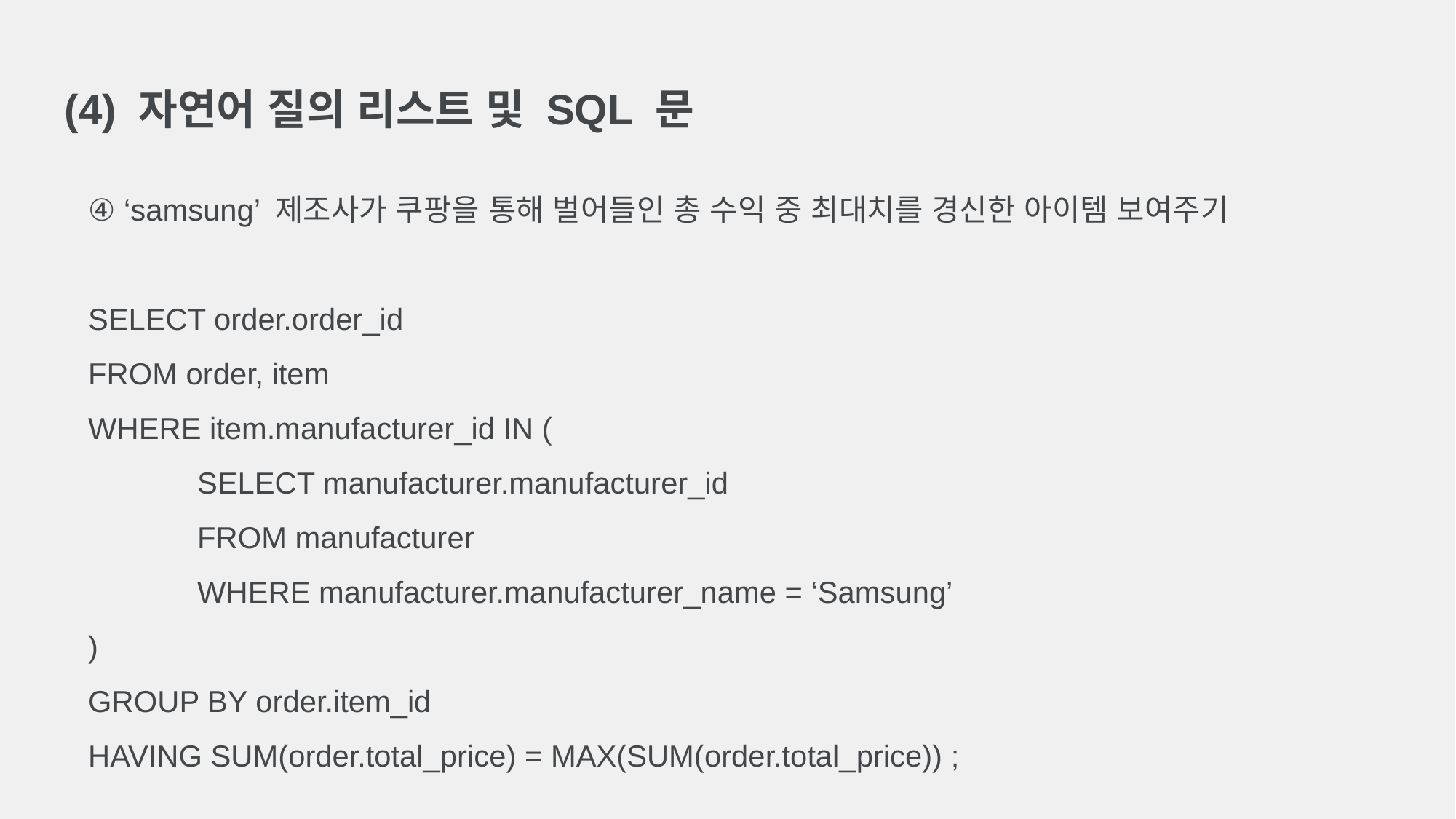

(4) 자연어 질의 리스트 및 SQL 문
④ ‘samsung’ 제조사가 쿠팡을 통해 벌어들인 총 수익 중 최대치를 경신한 아이템 보여주기

SELECT order.order_id
FROM order, item
WHERE item.manufacturer_id IN (
	SELECT manufacturer.manufacturer_id
	FROM manufacturer
	WHERE manufacturer.manufacturer_name = ‘Samsung’
)
GROUP BY order.item_id
HAVING SUM(order.total_price) = MAX(SUM(order.total_price)) ;